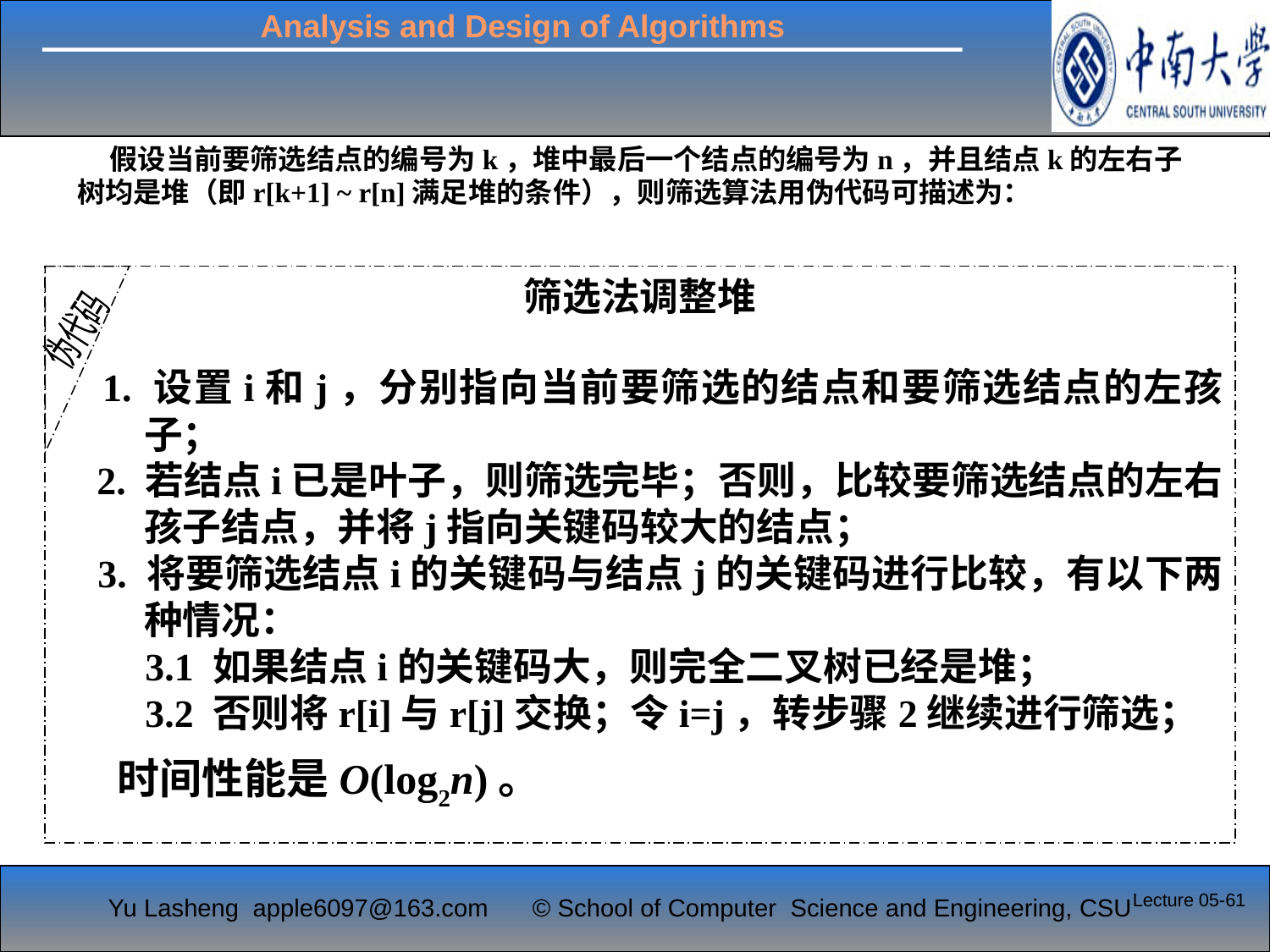

假设当前要筛选结点的编号为k，堆中最后一个结点的编号为n，并且结点k的左右子树均是堆（即r[k+1] ~ r[n]满足堆的条件），则筛选算法用伪代码可描述为：
筛选法调整堆

    1. 设置i和j，分别指向当前要筛选的结点和要筛选结点的左孩子；
    2. 若结点i已是叶子，则筛选完毕；否则，比较要筛选结点的左右 孩子结点，并将j指向关键码较大的结点；
    3. 将要筛选结点i的关键码与结点j的关键码进行比较，有以下两种情况：
         3.1 如果结点i的关键码大，则完全二叉树已经是堆；
         3.2 否则将r[i]与r[j]交换；令i=j，转步骤2继续进行筛选；

伪代码
时间性能是O(log2n)。
Lecture 05-61